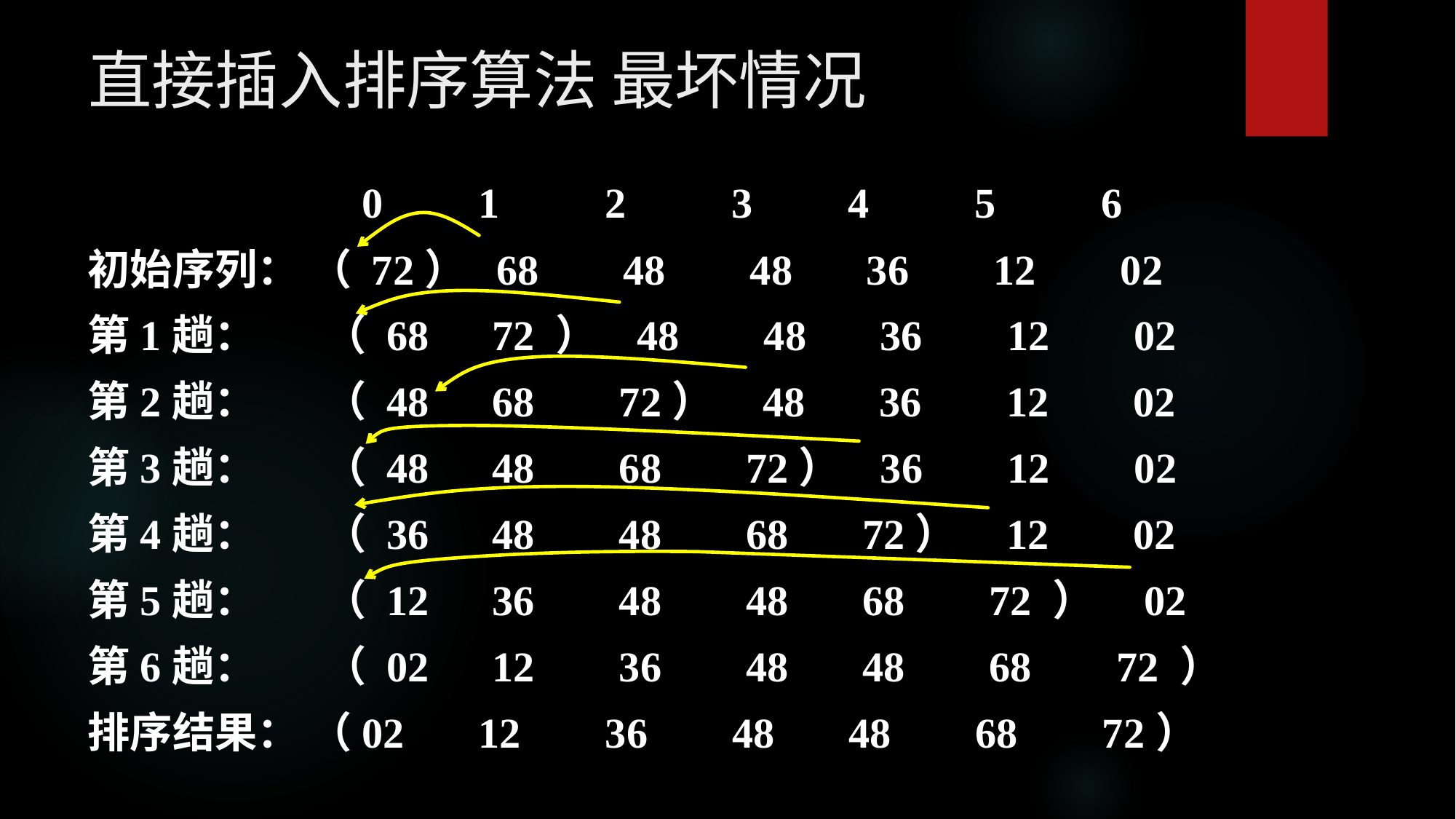

# 直接插入排序算法 最坏情况
                          0         1          2          3         4          5          6
初始序列： （ 72）  68        48        48       36        12        02
第1趟：       （ 68      72 ）   48        48       36        12        02
第2趟：       （ 48      68        72）    48       36        12        02
第3趟：       （ 48      48        68        72）   36        12        02
第4趟：       （ 36      48        48        68       72）    12        02
第5趟：       （ 12      36        48        48       68        72 ）    02
第6趟：       （ 02      12        36        48       48        68        72 ）
排序结果： （02       12        36        48       48        68        72）